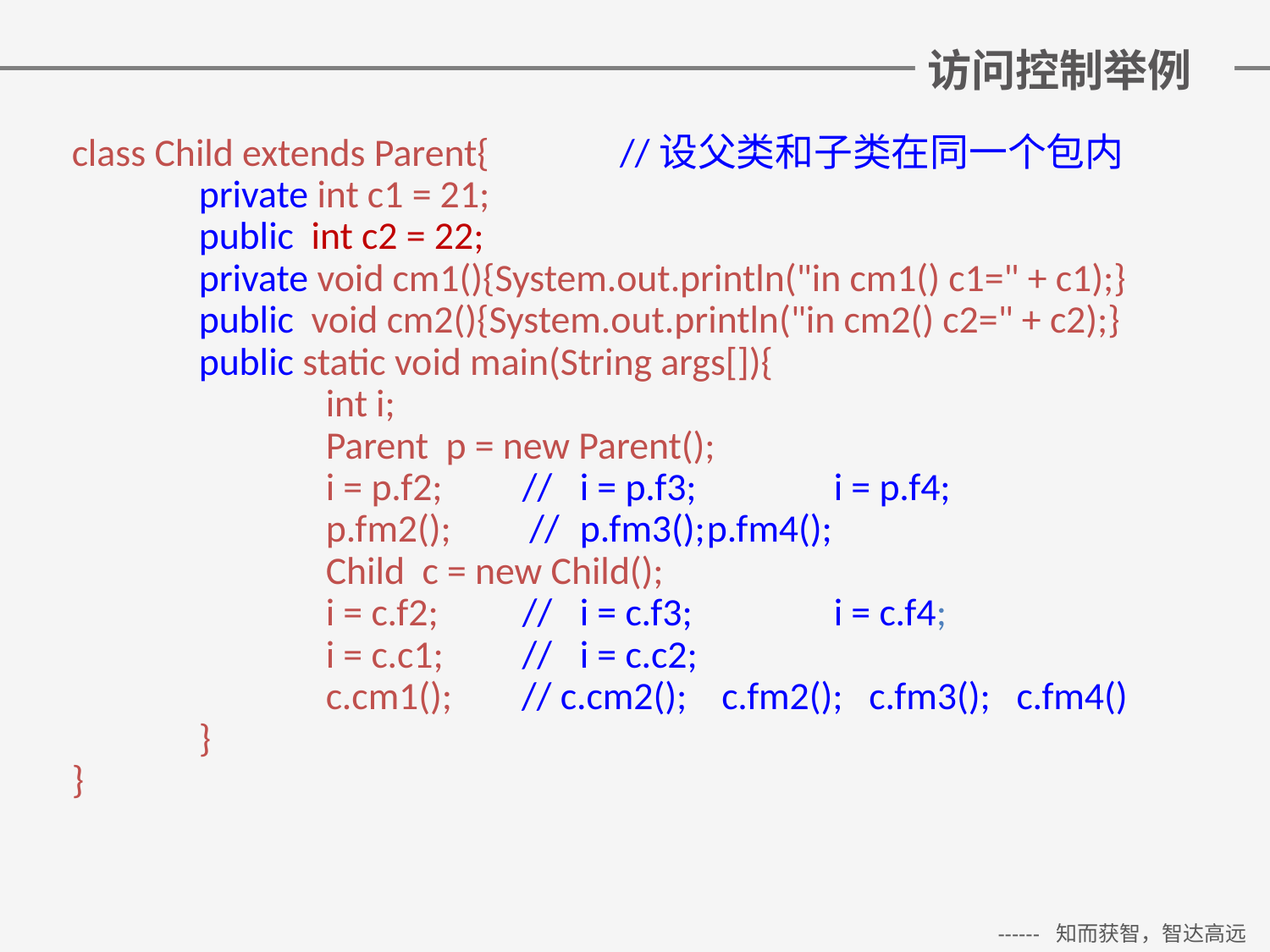

# 访问控制举例
class Child extends Parent{               //设父类和子类在同一个包内
	private int c1 = 21;
	public  int c2 = 22;
	private void cm1(){System.out.println("in cm1() c1=" + c1);}
	public  void cm2(){System.out.println("in cm2() c2=" + c2);}
	public static void main(String args[]){
		int i;
		Parent  p = new Parent();
		i = p.f2;	        //	i = p.f3;		i = p.f4;				p.fm2();         //	p.fm3();	p.fm4();
		Child  c = new Child();
		i = c.f2;	        //	i = c.f3;		i = c.f4;
		i = c.c1;	        //	i = c.c2;
		c.cm1();        // c.cm2();    c.fm2();   c.fm3();   c.fm4()
	}
}